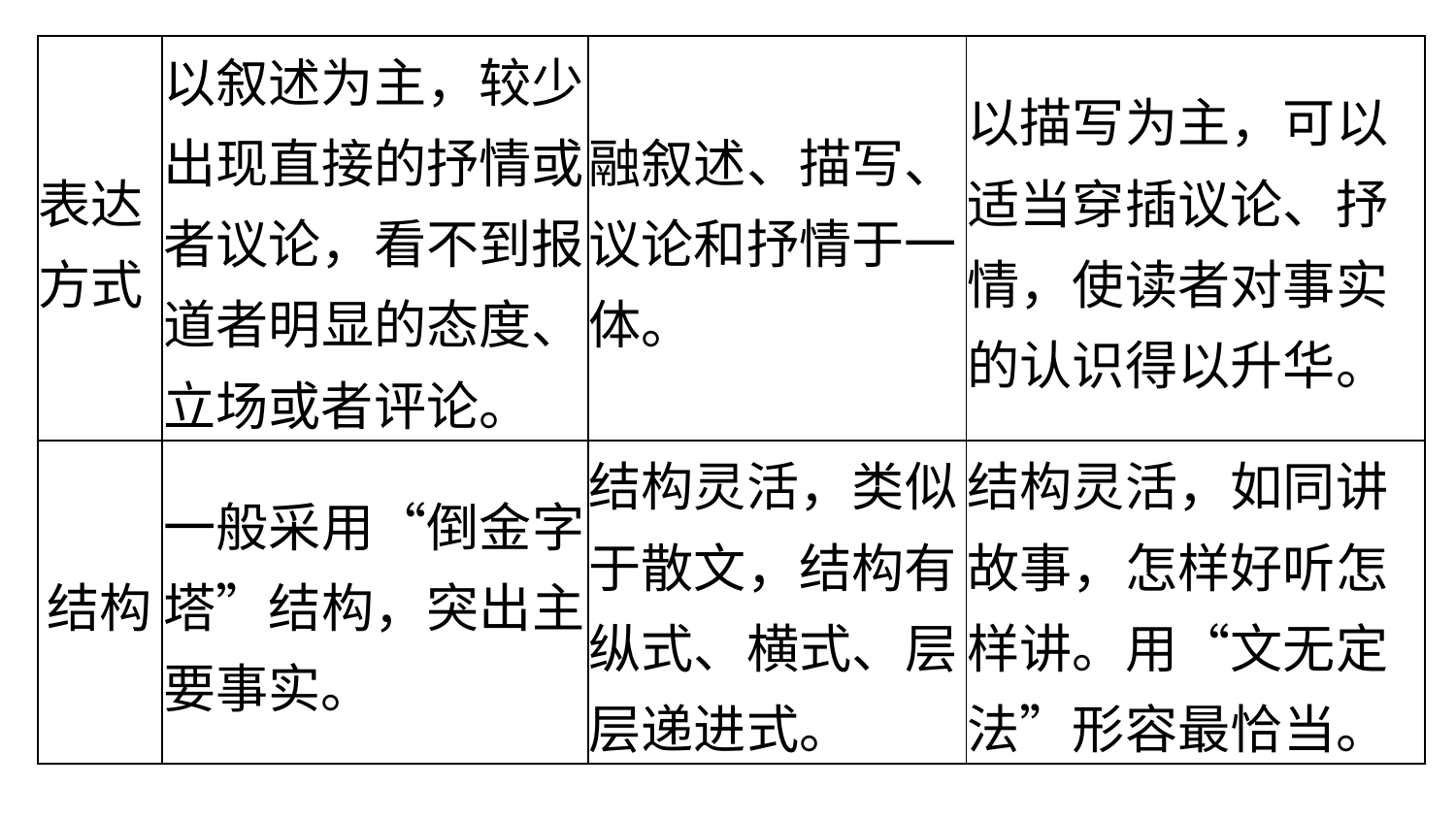

| 表达 方式 | 以叙述为主，较少出现直接的抒情或者议论，看不到报道者明显的态度、立场或者评论。 | 融叙述、描写、议论和抒情于一体。 | 以描写为主，可以适当穿插议论、抒情，使读者对事实的认识得以升华。 |
| --- | --- | --- | --- |
| 结构 | 一般采用“倒金字塔”结构，突出主要事实。 | 结构灵活，类似于散文，结构有纵式、横式、层层递进式。 | 结构灵活，如同讲故事，怎样好听怎样讲。用“文无定法”形容最恰当。 |